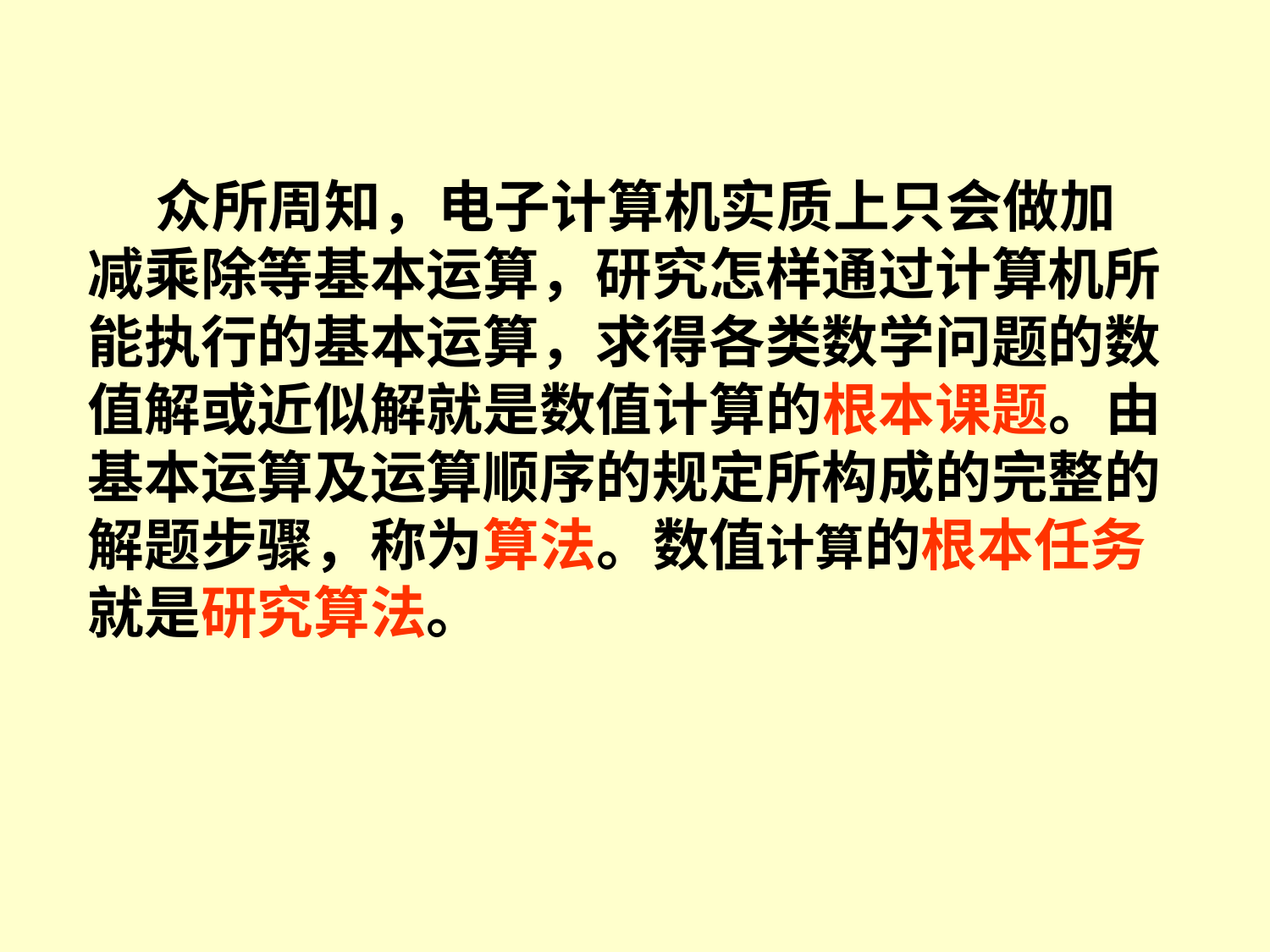

众所周知，电子计算机实质上只会做加减乘除等基本运算，研究怎样通过计算机所能执行的基本运算，求得各类数学问题的数值解或近似解就是数值计算的根本课题。由基本运算及运算顺序的规定所构成的完整的解题步骤，称为算法。数值计算的根本任务就是研究算法。